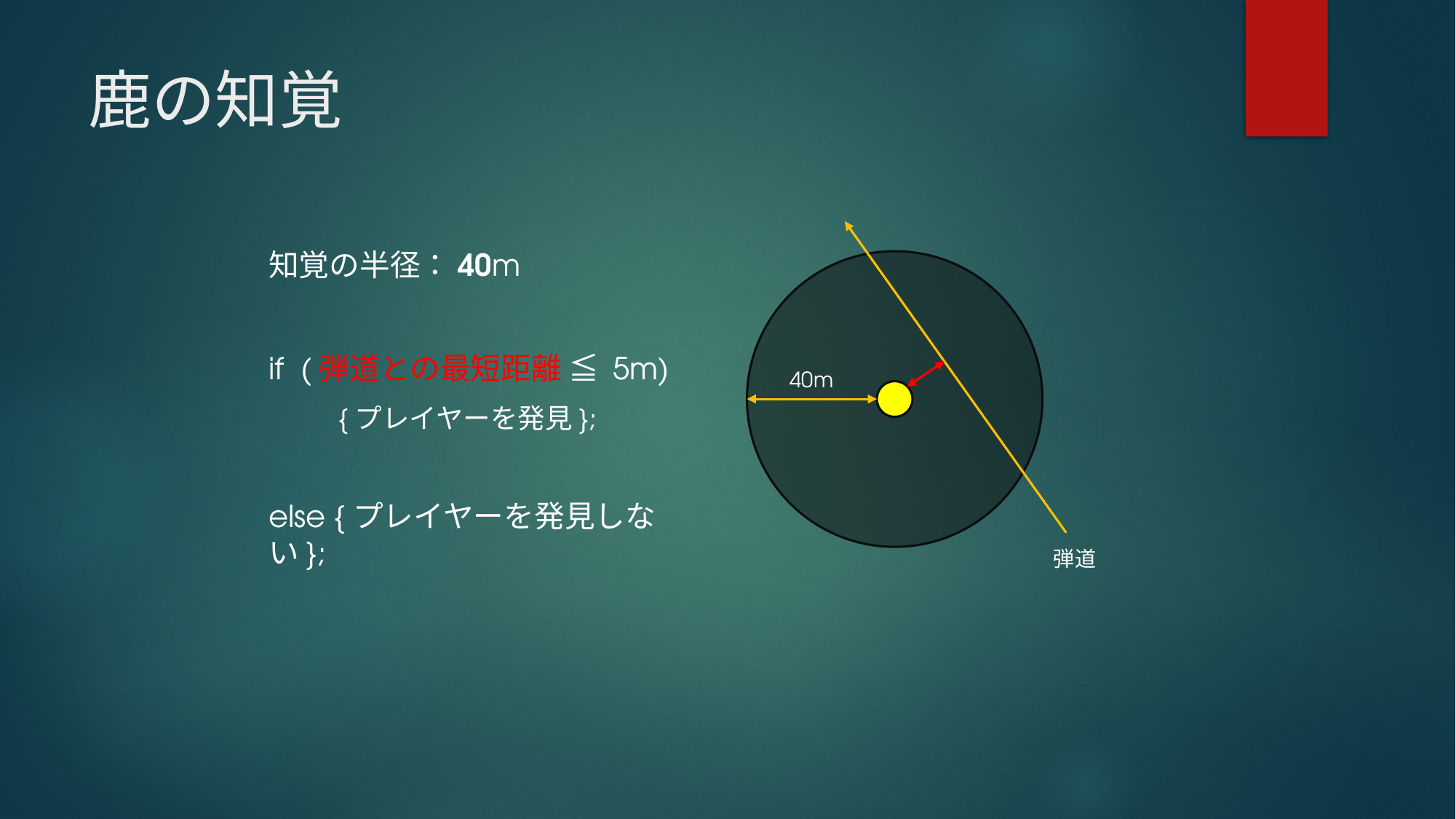

# 鹿の知覚
知覚の半径：40m

if  (弾道との最短距離 ≦ 5m)
  {プレイヤーを発見};

else {プレイヤーを発見しない};

40m

弾道